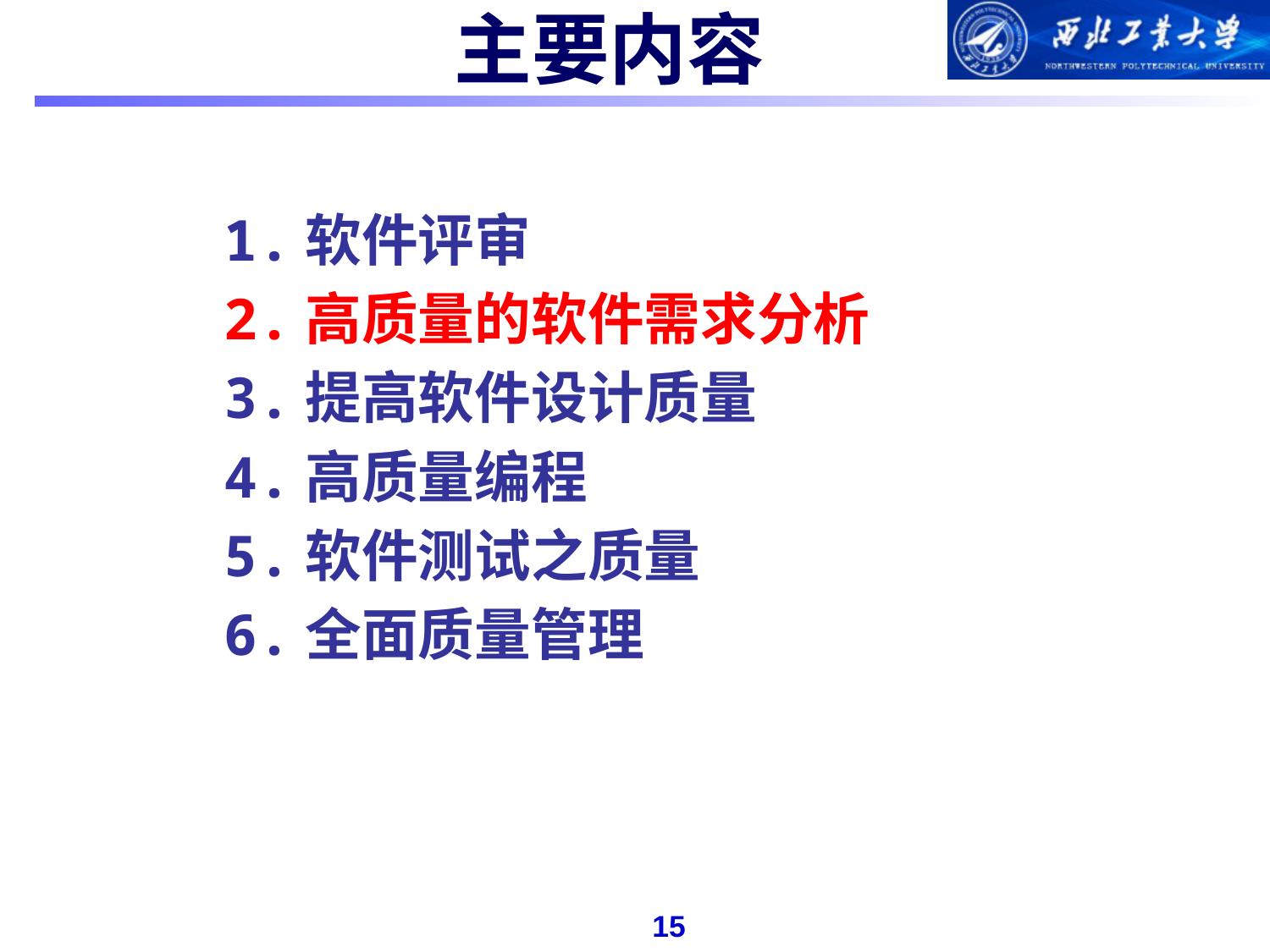

#
主要内容
1.软件评审
2.高质量的软件需求分析
3.提高软件设计质量
4.高质量编程
5.软件测试之质量
6.全面质量管理